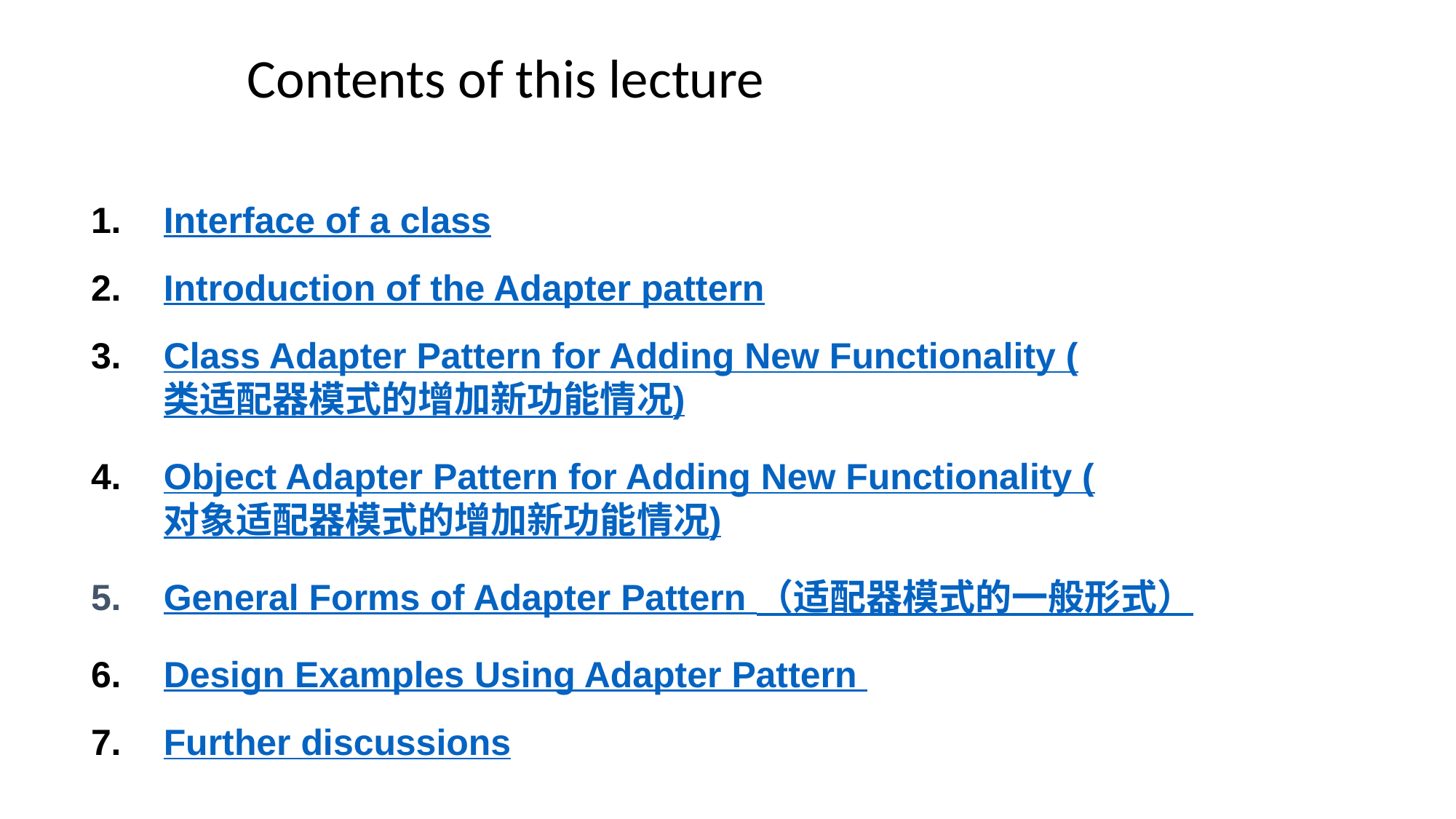

# Contents of this lecture
Interface of a class
Introduction of the Adapter pattern
Class Adapter Pattern for Adding New Functionality (类适配器模式的增加新功能情况)
Object Adapter Pattern for Adding New Functionality (对象适配器模式的增加新功能情况)
General Forms of Adapter Pattern （适配器模式的一般形式）
Design Examples Using Adapter Pattern
Further discussions
2